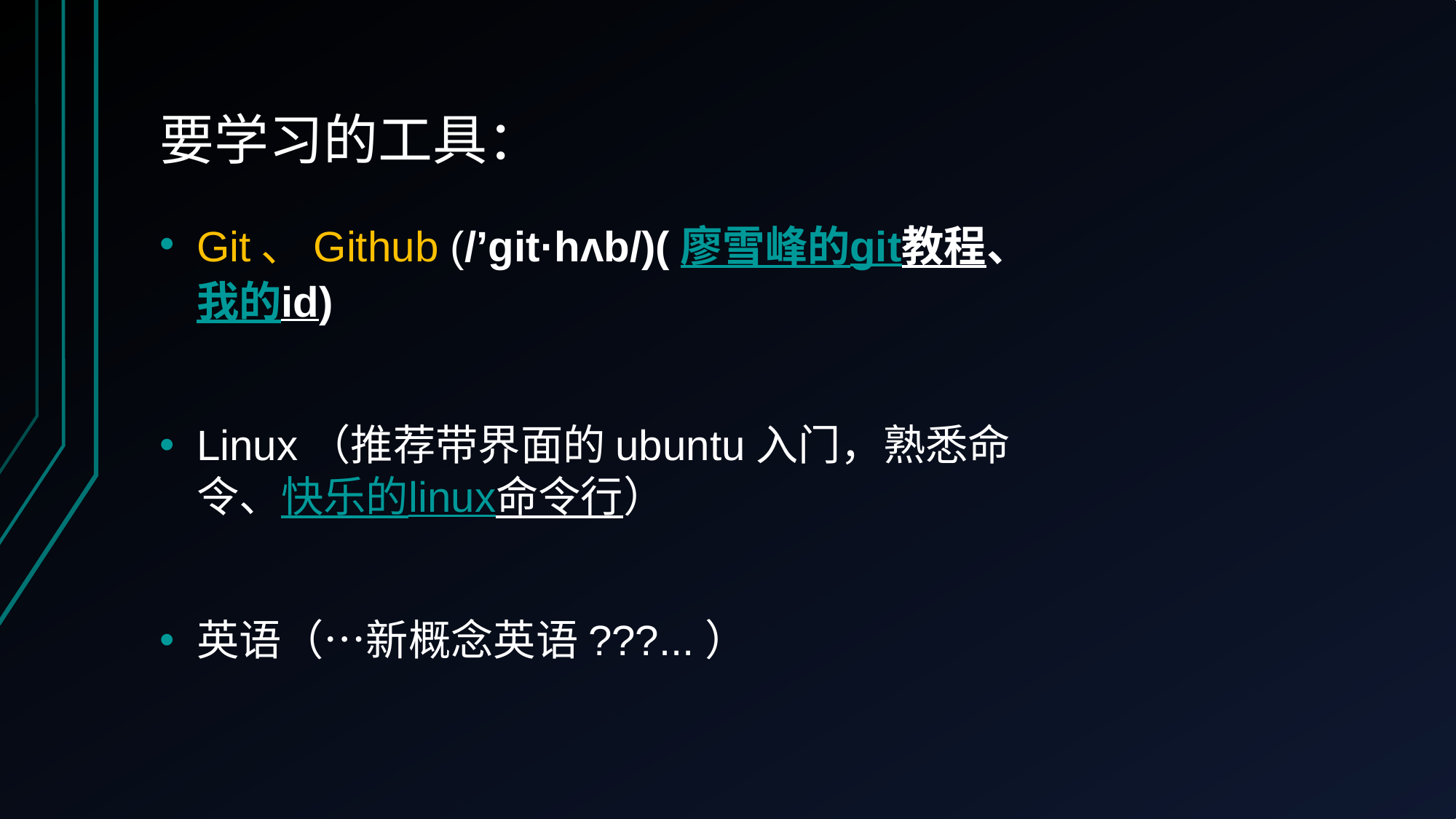

# 要学习的工具：
Git、Github (/’git·hʌb/)(廖雪峰的git教程、我的id)

Linux（推荐带界面的ubuntu入门，熟悉命令、快乐的linux命令行）

英语（…新概念英语???...）